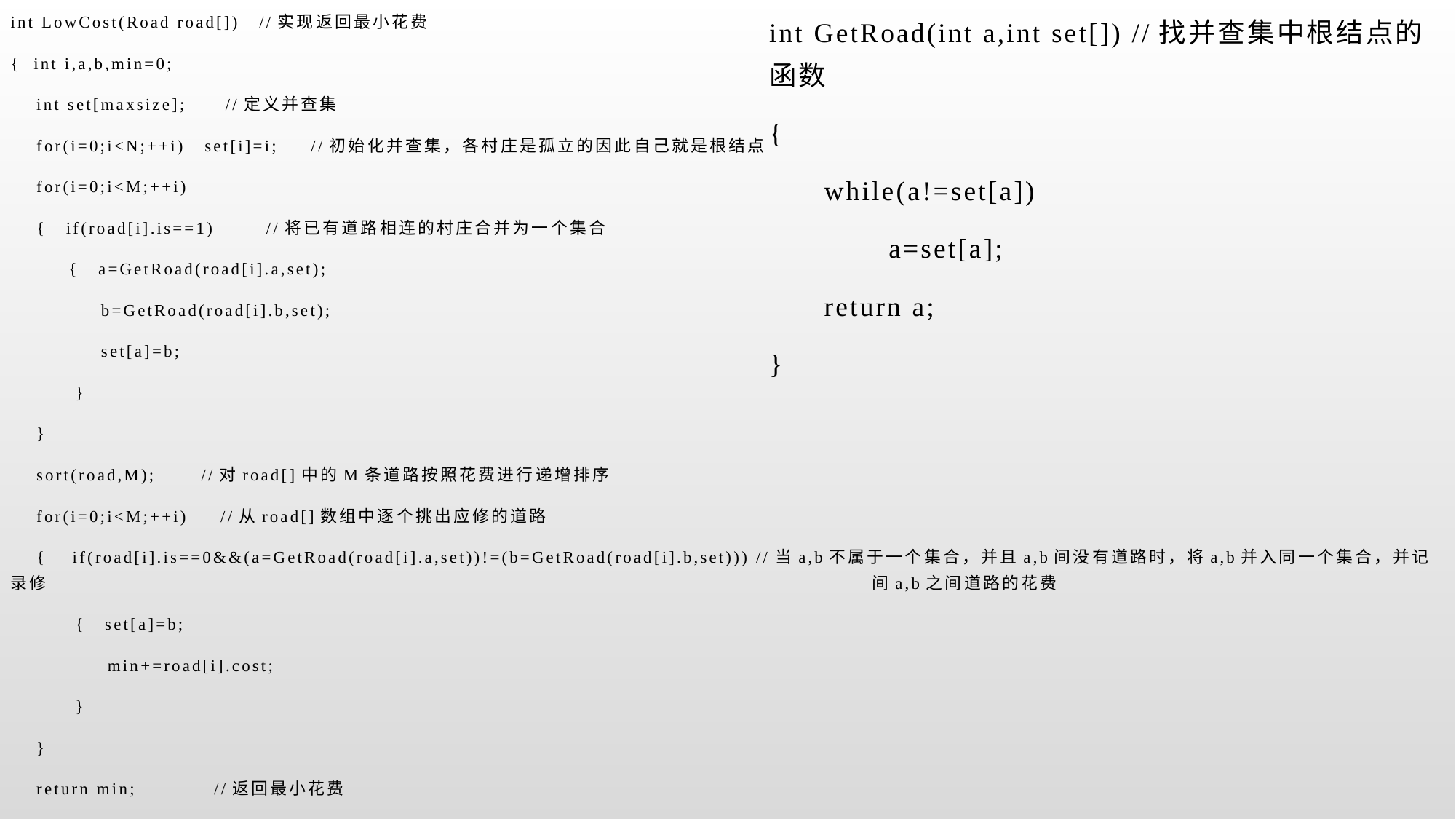

int LowCost(Road road[])   //实现返回最小花费
{  int i,a,b,min=0;
    int set[maxsize];      //定义并查集
    for(i=0;i<N;++i)   set[i]=i;     //初始化并查集，各村庄是孤立的因此自己就是根结点
    for(i=0;i<M;++i)
    {   if(road[i].is==1)        //将已有道路相连的村庄合并为一个集合
         {   a=GetRoad(road[i].a,set);
              b=GetRoad(road[i].b,set);
              set[a]=b;
          }
    }
    sort(road,M);       //对road[]中的M条道路按照花费进行递增排序
    for(i=0;i<M;++i)     //从road[]数组中逐个挑出应修的道路
    {    if(road[i].is==0&&(a=GetRoad(road[i].a,set))!=(b=GetRoad(road[i].b,set))) //当a,b不属于一个集合，并且a,b间没有道路时，将a,b并入同一个集合，并记录修                     						                间a,b之间道路的花费
          {   set[a]=b;
               min+=road[i].cost;
          }
    }
    return min;            //返回最小花费
}
int GetRoad(int a,int set[]) //找并查集中根结点的函数
{
      while(a!=set[a])
             a=set[a];
      return a;
}